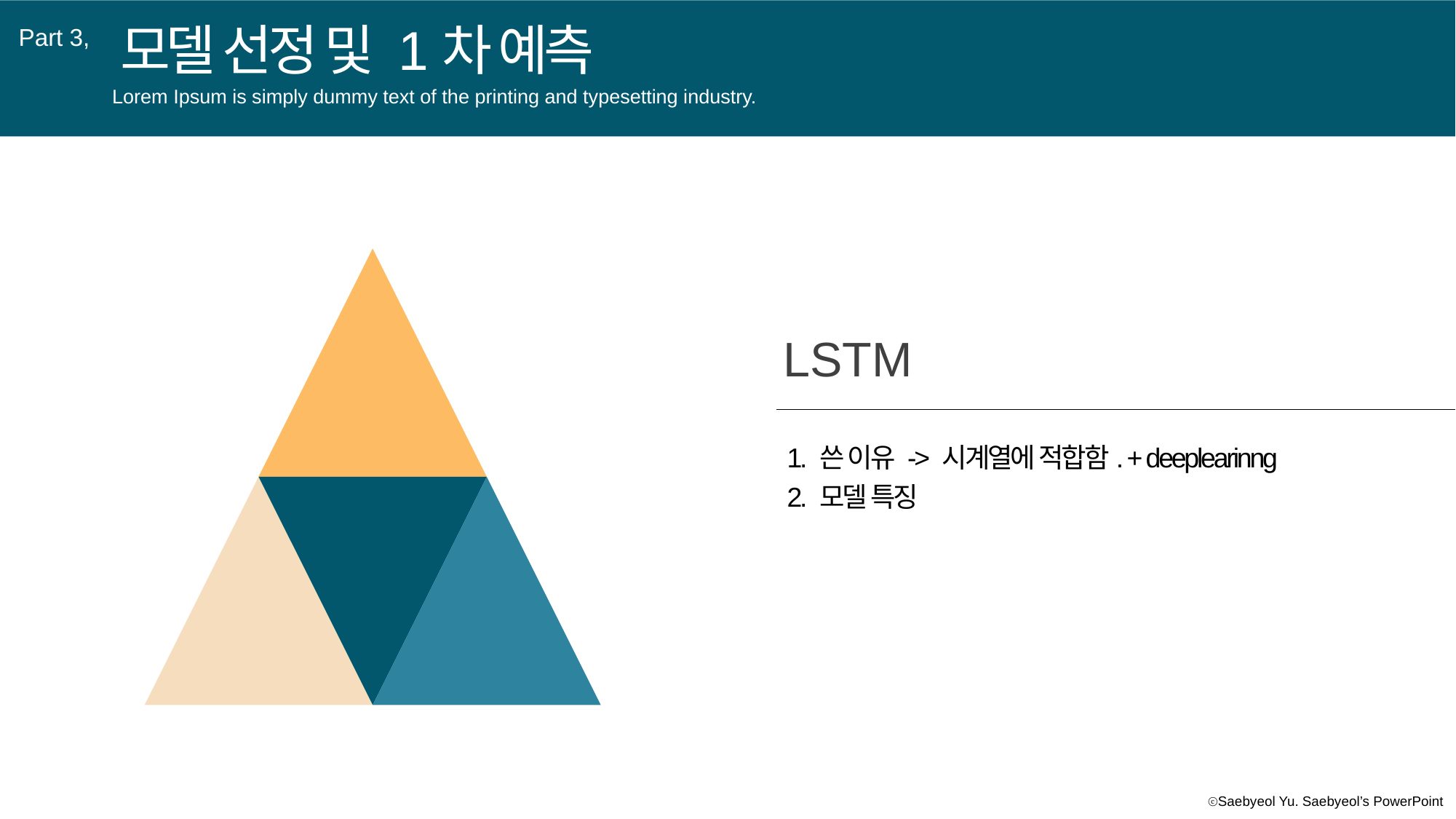

모델 선정 및 1차 예측
Part 3,
Lorem Ipsum is simply dummy text of the printing and typesetting industry.

LSTM
1. 쓴 이유 -> 시계열에 적합함. + deeplearinng
2. 모델 특징